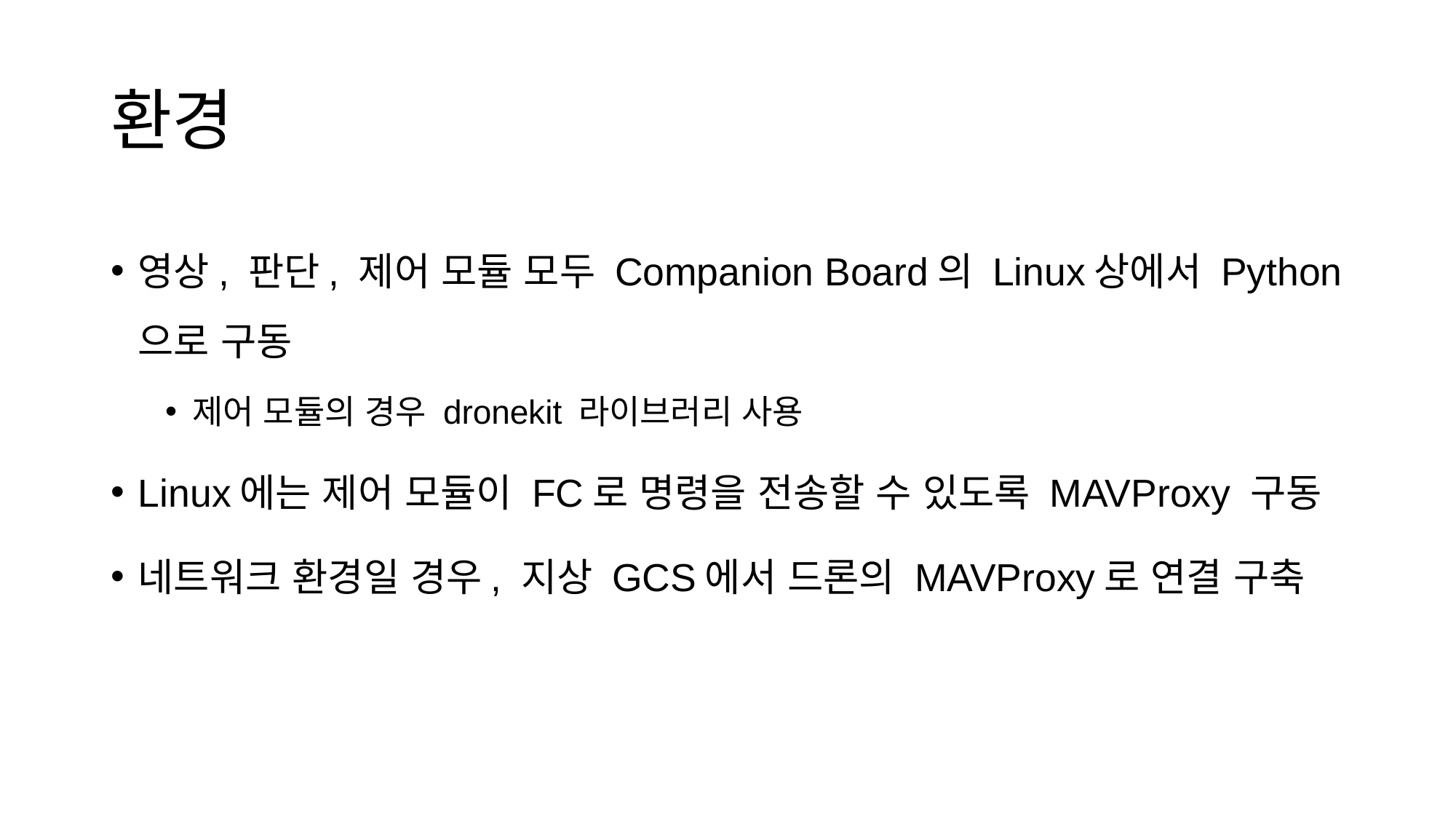

# 환경
영상, 판단, 제어 모듈 모두 Companion Board의 Linux상에서 Python으로 구동
제어 모듈의 경우 dronekit 라이브러리 사용
Linux에는 제어 모듈이 FC로 명령을 전송할 수 있도록 MAVProxy 구동
네트워크 환경일 경우, 지상 GCS에서 드론의 MAVProxy로 연결 구축